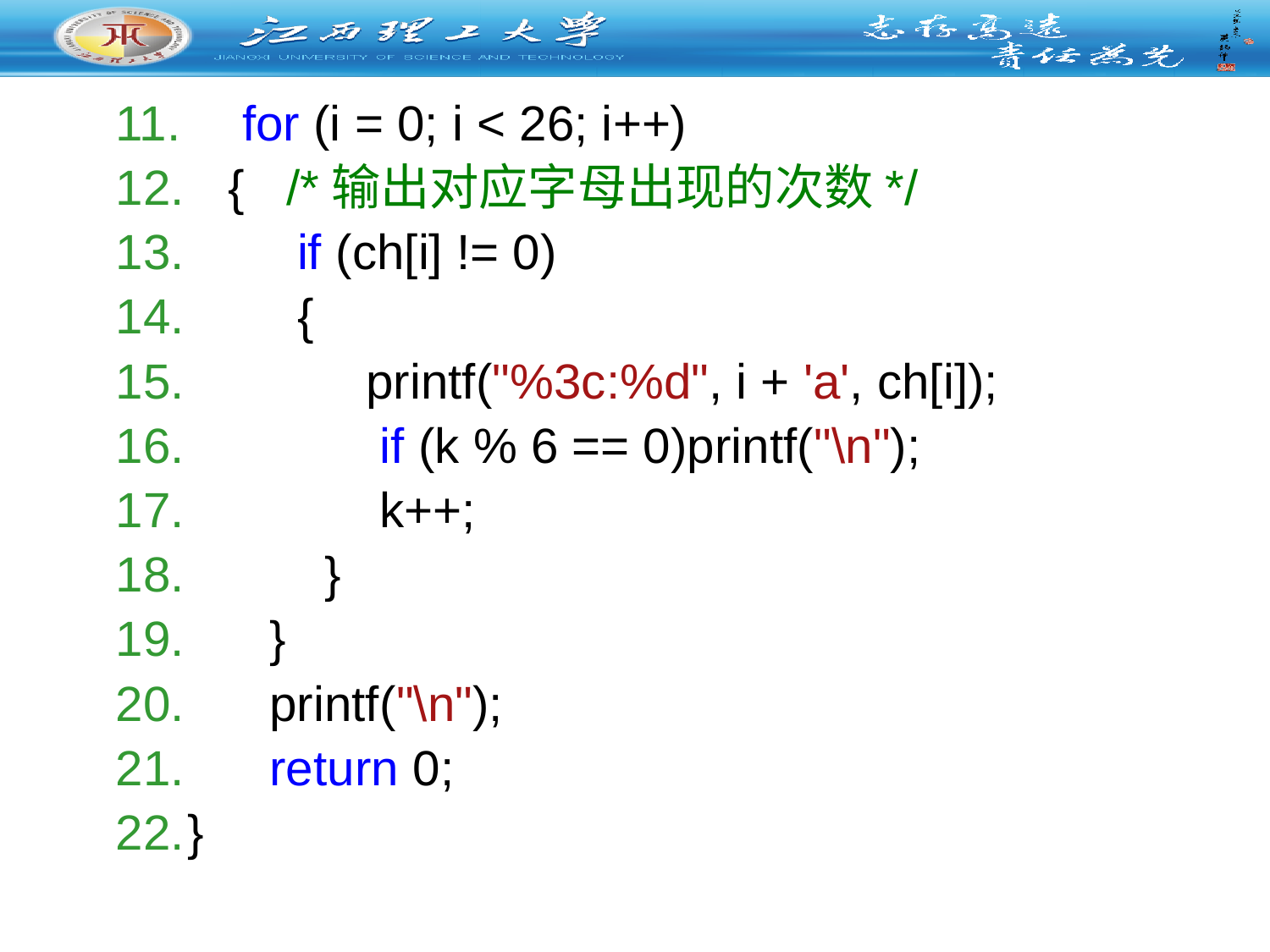

for (i = 0; i < 26; i++)
   {   /*输出对应字母出现的次数*/
        if (ch[i] != 0)
        {
             printf("%3c:%d", i + 'a', ch[i]);
              if (k % 6 == 0)printf("\n");
              k++;
          }
      }
      printf("\n");
      return 0;
}